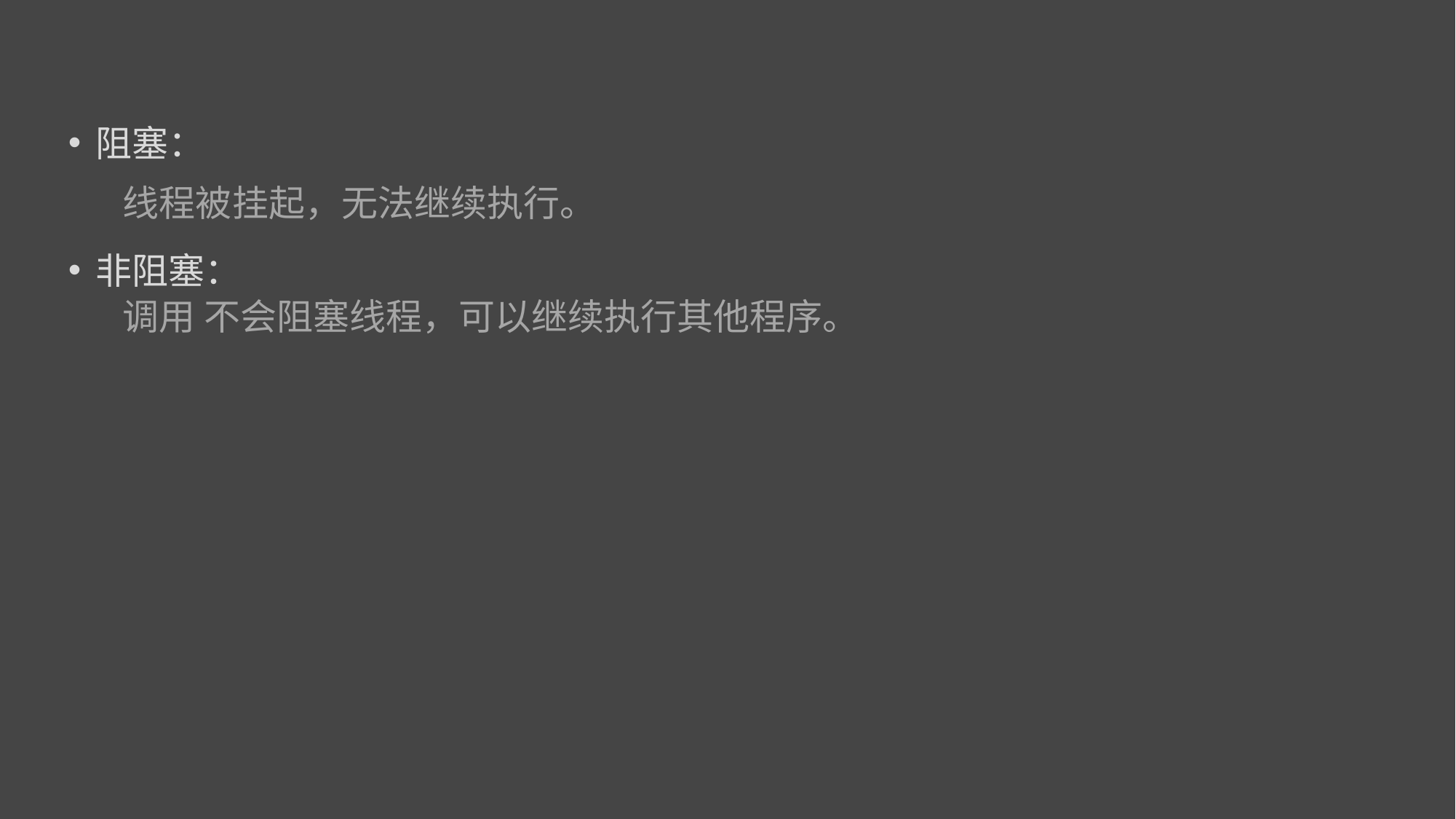

阻塞：
线程被挂起，无法继续执行。
非阻塞：
调用 不会阻塞线程，可以继续执行其他程序。